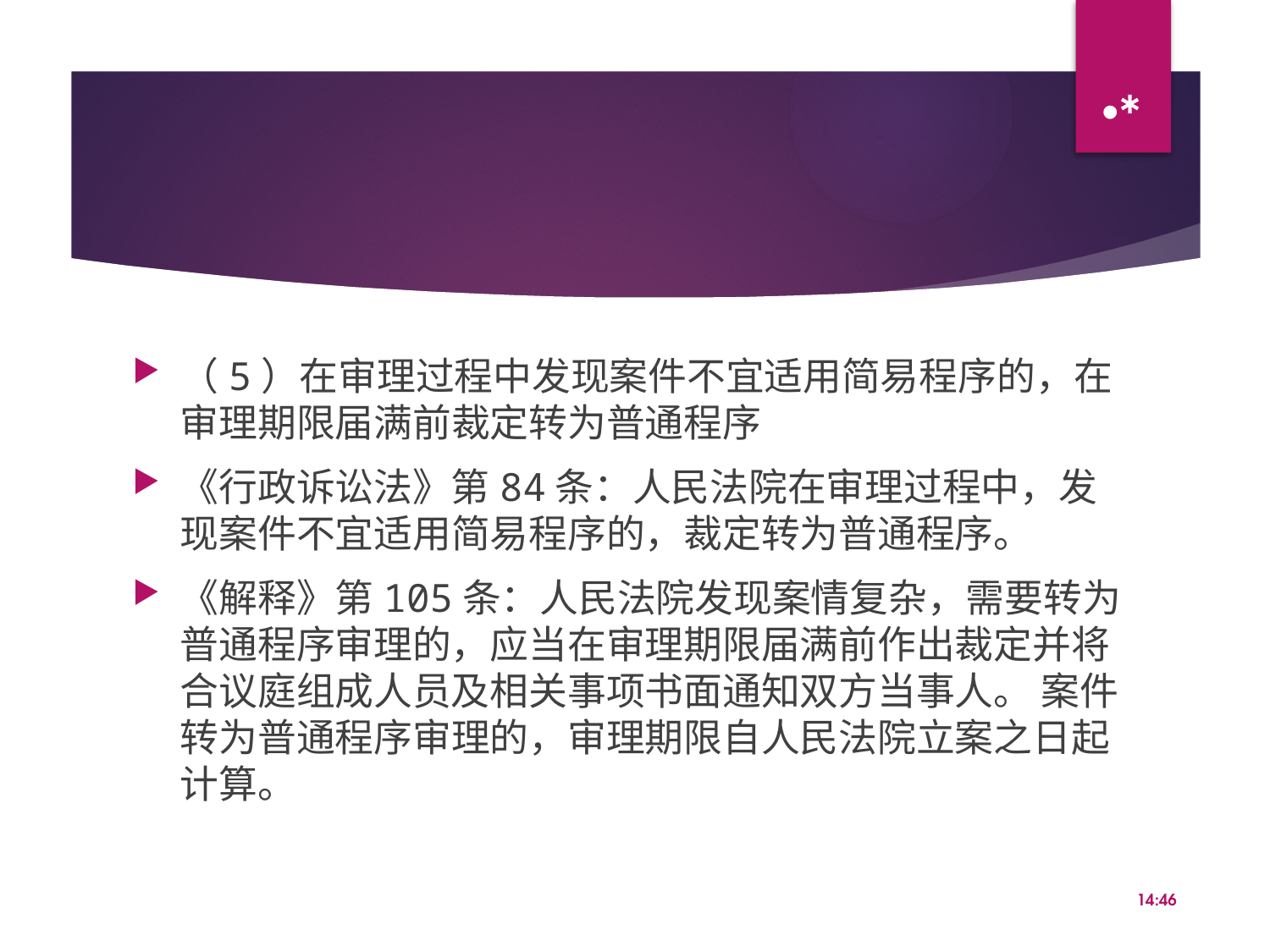

*
#
（5）在审理过程中发现案件不宜适用简易程序的，在审理期限届满前裁定转为普通程序
《行政诉讼法》第84条：人民法院在审理过程中，发现案件不宜适用简易程序的，裁定转为普通程序。
《解释》第105条：人民法院发现案情复杂，需要转为普通程序审理的，应当在审理期限届满前作出裁定并将合议庭组成人员及相关事项书面通知双方当事人。 案件转为普通程序审理的，审理期限自人民法院立案之日起计算。

14:46